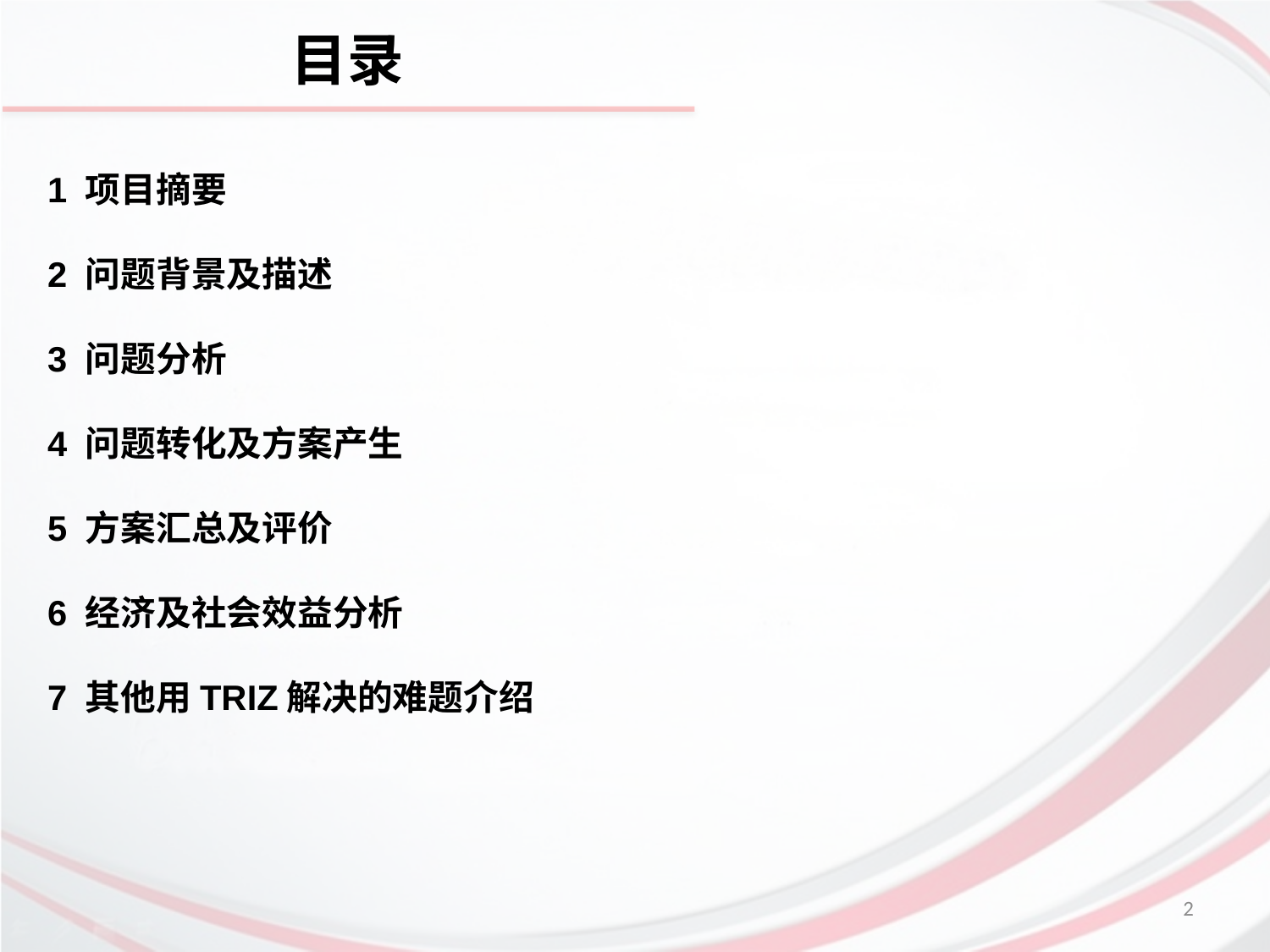

目录
1 项目摘要
2 问题背景及描述
3 问题分析
4 问题转化及方案产生
5 方案汇总及评价
6 经济及社会效益分析
7 其他用TRIZ解决的难题介绍
2